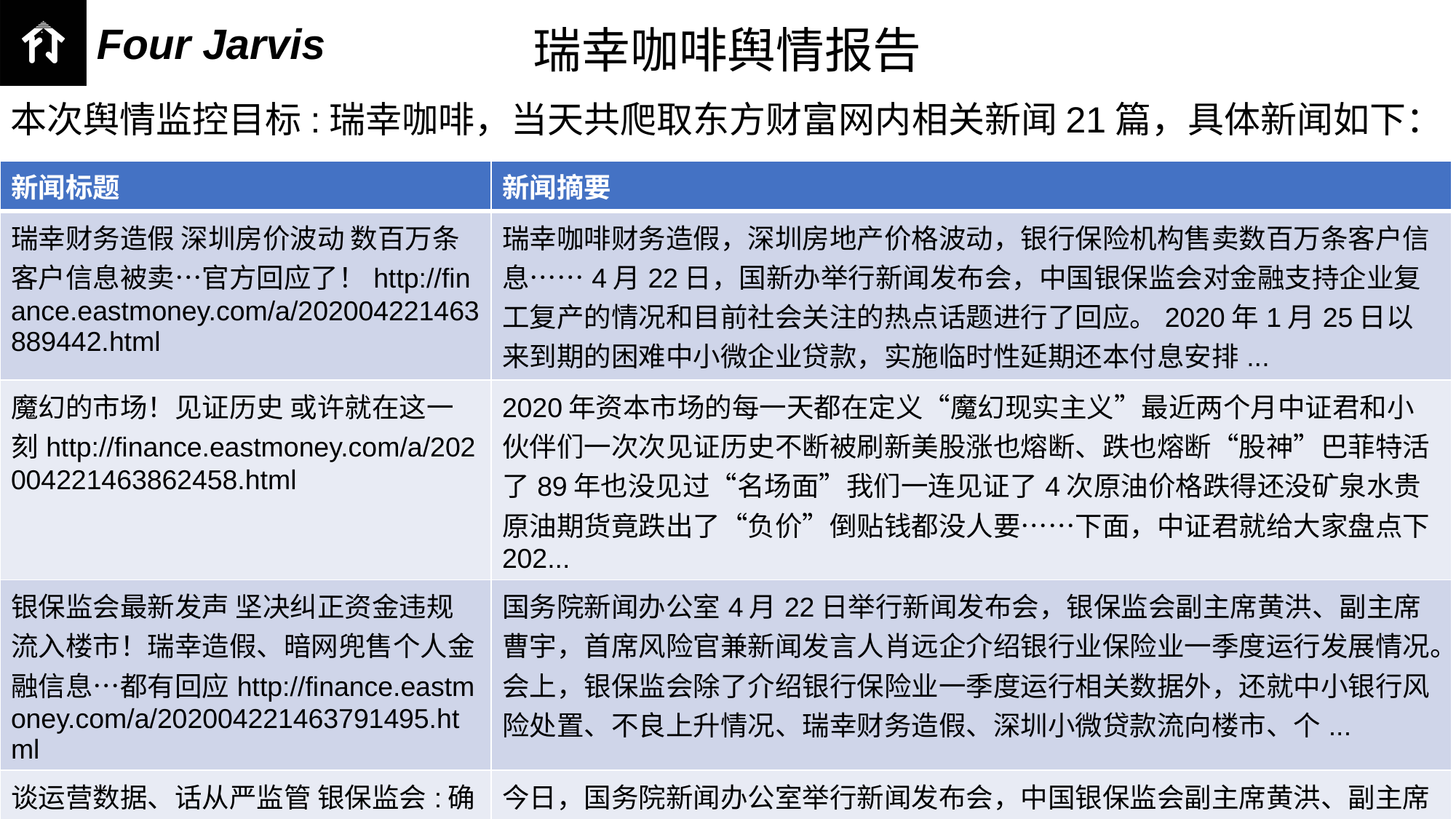

瑞幸咖啡舆情报告
本次舆情监控目标:瑞幸咖啡，当天共爬取东方财富网内相关新闻21篇，具体新闻如下：
| 新闻标题 | 新闻摘要 |
| --- | --- |
| 瑞幸财务造假 深圳房价波动 数百万条客户信息被卖…官方回应了！http://finance.eastmoney.com/a/202004221463889442.html | 瑞幸咖啡财务造假，深圳房地产价格波动，银行保险机构售卖数百万条客户信息……4月22日，国新办举行新闻发布会，中国银保监会对金融支持企业复工复产的情况和目前社会关注的热点话题进行了回应。2020年1月25日以来到期的困难中小微企业贷款，实施临时性延期还本付息安排... |
| 魔幻的市场！见证历史 或许就在这一刻http://finance.eastmoney.com/a/202004221463862458.html | 2020年资本市场的每一天都在定义“魔幻现实主义”最近两个月中证君和小伙伴们一次次见证历史不断被刷新美股涨也熔断、跌也熔断“股神”巴菲特活了89年也没见过“名场面”我们一连见证了4次原油价格跌得还没矿泉水贵原油期货竟跌出了“负价”倒贴钱都没人要……下面，中证君就给大家盘点下202... |
| 银保监会最新发声 坚决纠正资金违规流入楼市！瑞幸造假、暗网兜售个人金融信息…都有回应http://finance.eastmoney.com/a/202004221463791495.html | 国务院新闻办公室4月22日举行新闻发布会，银保监会副主席黄洪、副主席曹宇，首席风险官兼新闻发言人肖远企介绍银行业保险业一季度运行发展情况。会上，银保监会除了介绍银行保险业一季度运行相关数据外，还就中小银行风险处置、不良上升情况、瑞幸财务造假、深圳小微贷款流向楼市、个... |
| 谈运营数据、话从严监管 银保监会:确保政策落实不打折扣http://finance.eastmoney.com/a/202004221463716618.html | 今日，国务院新闻办公室举行新闻发布会，中国银保监会副主席黄洪、副主席曹宇，首席风险官兼新闻发言人肖远企介绍银行业保险业一季度运行发展情况。围绕如何推动银行保险机构加大对疫情防控和经济社会发展的金融支持、发挥监管作用营造行业良性环境、应对银行不良贷款上升等热点问题，人... |
| 银保监会谈瑞幸咖啡财务造假：积极配合主管部门依法严厉惩处http://finance.eastmoney.com/a/202004221463626520.html | 中国银保监会副主席曹宇22日在北京表示，瑞幸咖啡财务造假事件性质恶劣、教训深刻，银保监会将坚决支持、积极配合主管部门依法严厉惩处，对财务造假行为始终保持零容忍态度，共同维护好良好市场环境。知名咖啡连锁企业瑞幸咖啡本月初发布公告，称正调查内部业绩造假问题，并指首席运营... |
| 快手正面挑衅字节跳动 瑞幸造假比自曝的22亿更严重 光大控股新基金落地 首期规模100亿http://finance.eastmoney.com/a/202004221463594986.html | 快手这笔新投资，正面挑衅字节跳动快手和字节跳动又打起来了。这两年，除了业务上的竞争，快手和字节跳动在投资上也大打出手。最典型的例子是去年的知乎。当时，快手和字节跳动都想拿下知乎，双方竞价了好几轮。快手方面甚至下了死命令必须赢，最终以超出远远超出字节跳动的价格成为知乎领... |
| 银保监会发声！坚决纠正贷款违规炒房 回应金融信息泄密等热点http://finance.eastmoney.com/a/202004221463578317.html | 国务院新闻办公室4月22日举行新闻发布会，银保监会副主席黄洪、副主席曹宇，首席风险官兼新闻发言人肖远企介绍银行业保险业一季度运行发展情况。会上，银保监会除了介绍银行保险业一季度运行相关数据外，还就中小银行风险处置、不良上升情况、瑞幸财务造假、深圳小微贷款流向楼市、个... |
| 瑞幸咖啡的“信任”危机http://life.eastmoney.com/a/202004221463538627.html | 2020年4月1日，瑞幸咖啡承认2019年二季度至四季度期间虚增22亿元销售额，自2月浑水研究质疑瑞幸咖啡营收造假开始，到4月7日瑞幸宣布停牌，瑞幸咖啡市值距最高点已跌去近八成。如今，瑞幸咖啡造假事件持续发酵，处于舆论的风口浪尖……从成立到上市仅用了18个... |
| 银保监会谈瑞幸财务造假：性质恶劣 配合主管部门依法严厉惩处http://finance.eastmoney.com/a/202004221463518755.html | 22日，中国银保监会副主席曹宇称，瑞幸咖啡财务造假行为，性质恶劣、教训深刻，银保监会将坚决支持，积极配合主管部门依法严厉惩处。对财务造假行为，银保监会始终保持零容忍的态度，共同维护好良好的市场环境。“据我们了解，目前瑞幸咖啡在相关银行机构有信贷关系，但是金额不大，特别是有授信... |
| 银保监会回应瑞幸咖啡财务造假事件：性质恶劣http://finance.eastmoney.com/a/202004221463504123.html | 4月22日举行的国新办新闻发布会上，银保监会回应瑞幸咖啡财务造假事件。中国银行保险监督管理委员会副主席曹宇指出，瑞幸咖啡财务造假事件性质恶劣、教训深刻，银保监会将坚决支持、积极配合主管部门依法严厉惩处。据了解，目前保险公司已经收到了瑞幸咖啡的理赔申请，鉴于案情比较复杂，相关... |
| 银保监会回应瑞幸财务造假事件：将依法严厉查处http://finance.eastmoney.com/a/202004221463503434.html | 4月22日，国新办就银行业保险业一季度运行发展情况举行发布会。针对近日受到关注的瑞幸财务造假事件，银保监会副主席曹宇在发布会上表示，瑞幸咖啡财务造假事件性质恶劣、教训深刻，银保监会将坚决支持、积极配合主管部门依法严厉惩处，对财务造假行为始终保持零容忍的态度，共同维护好良好的... |
| 银保监会回应瑞幸咖啡董责险：理赔存在一定不确定性http://finance.eastmoney.com/a/202004221463500984.html | 近日瑞幸咖啡爆出财务造假事件，对于其购买的董责险是否会赔付备。银保监会副主席曹宇22日表示，相关调查还在进行中，有关理赔工作还存在着一定不确定性。曹宇表示，市场经济是法治经济，依法合规、诚实守信是我国法律对市场经济主体的基本要求。真实、完整、如实地反映企业财务会计情况，是... |
| 银保监会：支持依法严惩瑞幸财务造假、坚决纠正房抵经营贷违规流入楼市http://finance.eastmoney.com/a/202004221463485483.html | 4月22日，国务院新闻办公室举行新闻发布会，介绍银行业一季度运行发展情况。会上，银保监会副主席黄洪、曹宇及首席风险官肖远企就近期热点问题进行了答复。支持依法严惩瑞幸财务造假近期，瑞幸财务造假事件备受关注。银保监会副主席曹宇表示，瑞幸咖啡财务造假事件性质恶劣... |
| 信息量太大了！刚刚 银保监会重磅发声！这些人要慌了？http://finance.eastmoney.com/a/202004221463478427.html | 今天上午十点，国务院新闻办公室举行新闻发布会，请中国银保监会副主席黄洪、副主席曹宇，首席风险官兼新闻发言人肖远企介绍银行业保险业一季度运行发展情况并答记者问。会上，银保监会对深圳“房抵贷”问题、瑞幸咖啡董责险、银行客户信息被售卖、银行不良贷款率有所上升、中小银行公司... |
| 银保监会：瑞幸董责险总限额2500万美元 理赔存在一定不确定性http://finance.eastmoney.com/a/202004221463465182.html | 4月22日，在银行业保险业一季度运行发展情况发布会上，中国银保监会副主席曹宇表示，瑞幸咖啡在上市前买了董责险，保单共有4层，总限额2500万美元，涉及境内外十几家保险公司。有的保险公司对这项业务还做了再保分出。据了解，目前保险公司已经收到了瑞幸咖啡的理赔申请，鉴于案情比... |
| 关于深圳楼市暴涨、金融机构客户信息泄漏等热点话题 银保监会刚才统统作出回应http://finance.eastmoney.com/a/202004221463464411.html | 一季度保险业务增速放缓，信用保证险赔付率大幅上升；预计二季度银行不良率会有小幅上升，但风险可控。4月22日，国新办举行发布会，中国银保监会副主席黄洪、副主席曹宇，首席风险官兼新闻发言人肖远企出席，就银行业保险业一季度运行发展情况作出分享，并回应了包括深圳房产乱象、瑞... |
| 银保监会谈瑞幸咖啡财务造假：性质恶劣 教训深刻！http://finance.eastmoney.com/a/202004221463453678.html | 国新办22日就银行业保险业一季度运行发展情况举行发布会，银保监会副主席曹宇表示，瑞幸咖啡财务造假事件性质恶劣、教训深刻；坚决支持、积极配合主管部门依法严厉惩处，对财务造假行为始终保持零容忍的态度。曹宇称，目前瑞幸咖啡在相关银行机构有信贷关系，但授信额度不大，真正的... |
| 银保监会回应瑞幸咖啡造假事件：对财务造假“零容忍”http://stock.eastmoney.com/a/202004221463440740.html | 国务院新闻办公室于4月22日上午10时举行新闻发布会，中国银保监会副主席黄洪、副主席曹宇，首席风险官兼新闻发言人肖远企介绍银行业保险业一季度运行发展情况，并答记者问。发布会上，银保监会回应瑞幸咖啡财务造假事件，对财务造假行为始终保持“零容忍”，已督促相关银行加强风... |
| 发力普惠小微金融、不良风险可控 银保监会复盘一季度银行保险业经营账本http://finance.eastmoney.com/a/202004221463430441.html | 在疫情影响下，银行业保险业一季度发展情况如何？二季度银行不良贷款率会否继续上升？4月22日，国务院新闻办公室就银行业保险业一季度运行发展情况举行新闻发布会，银保监会副主席黄洪、副主席曹宇、首席风险官兼新闻发言人肖远企对疫情之下中小微企业扶持力度、未来不良贷款走势、“房抵贷”资... |
| 银保监会回应瑞幸咖啡董责险：理赔存不确定性http://finance.eastmoney.com/a/202004221463422440.html | 近日瑞幸咖啡爆出财务造假事件，其购买的董责险是否会赔付备受瞩目。银保监会副主席曹宇22日表示，相关调查还在进行中，有关理赔工作还存在着一定不确定性。曹宇指出，市场经济是法治经济，依法合规、诚实守信是我国法律对市场经济主体的基本要求。真实、完整、如实地反映企业财务会计情况... |
| 瑞幸咖啡风波后 神州租车即将易主 美国私募巨头华平接盘 陆正耀能否迎来转机？http://finance.eastmoney.com/a/202004221463972385.html | 神州租车迎来新任大股东。4月22日，香港联交所权益披露最新资料显示，神州租车(0699.HK)将获美国私募巨头华平(WarburgPincus&amp;Co)两批增持，合计约3.63亿股，每股均价3.1009港元，涉及资金约11.25亿港元。增持完成后，华平持股数... |